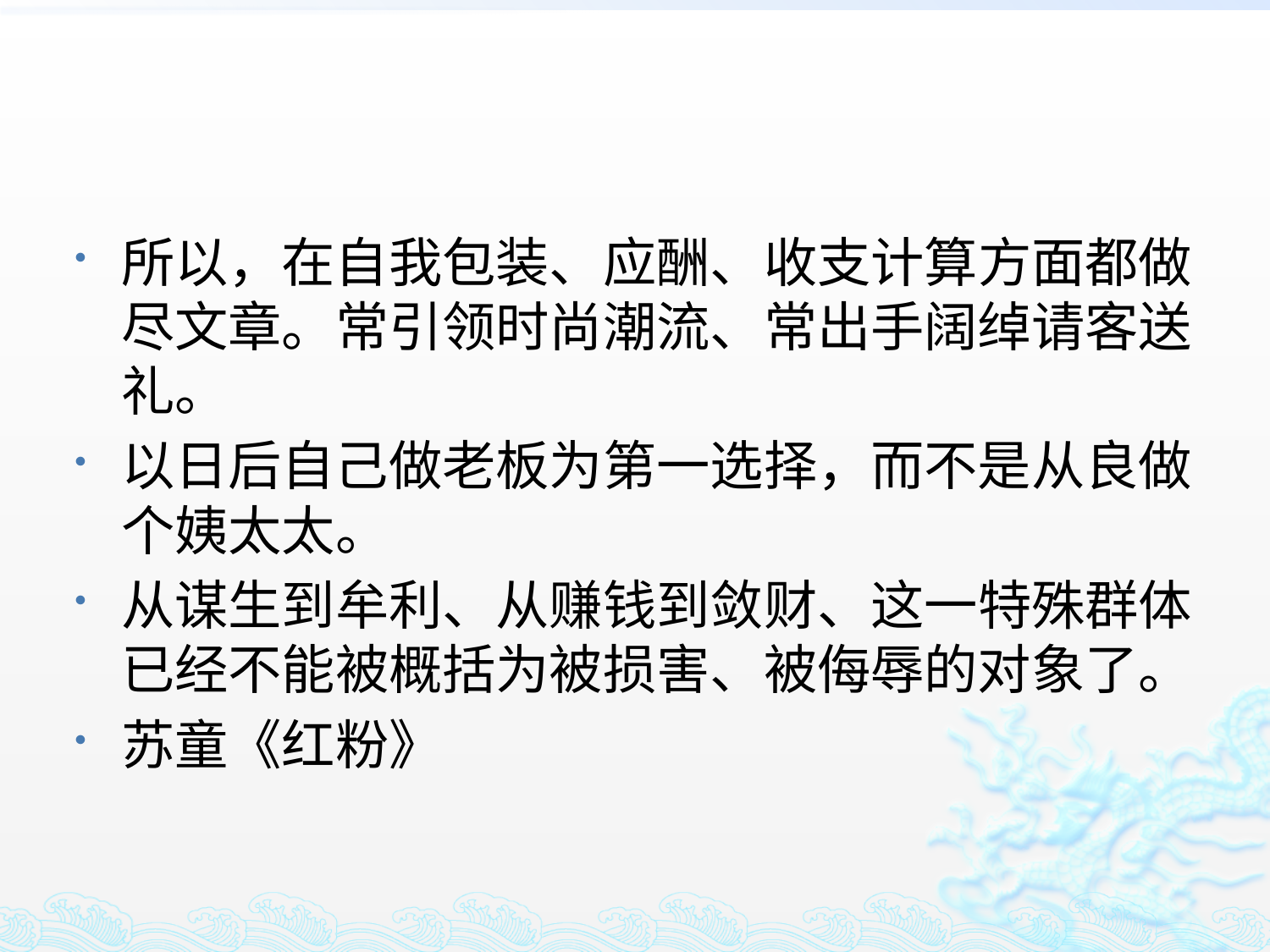

#
所以，在自我包装、应酬、收支计算方面都做尽文章。常引领时尚潮流、常出手阔绰请客送礼。
以日后自己做老板为第一选择，而不是从良做个姨太太。
从谋生到牟利、从赚钱到敛财、这一特殊群体已经不能被概括为被损害、被侮辱的对象了。
苏童《红粉》